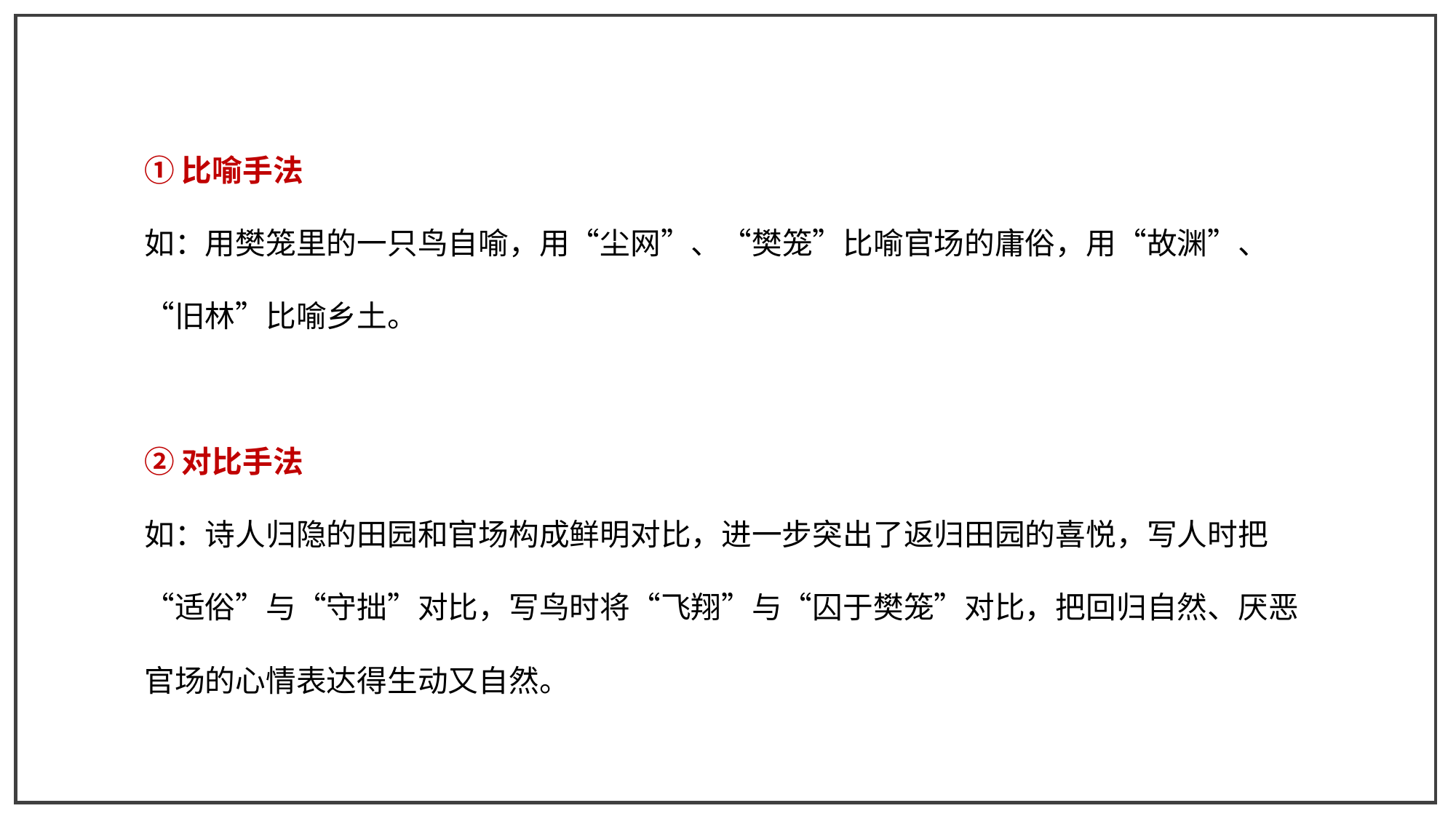

①比喻手法
如：用樊笼里的一只鸟自喻，用“尘网”、“樊笼”比喻官场的庸俗，用“故渊”、“旧林”比喻乡土。

②对比手法
如：诗人归隐的田园和官场构成鲜明对比，进一步突出了返归田园的喜悦，写人时把“适俗”与“守拙”对比，写鸟时将“飞翔”与“囚于樊笼”对比，把回归自然、厌恶官场的心情表达得生动又自然。